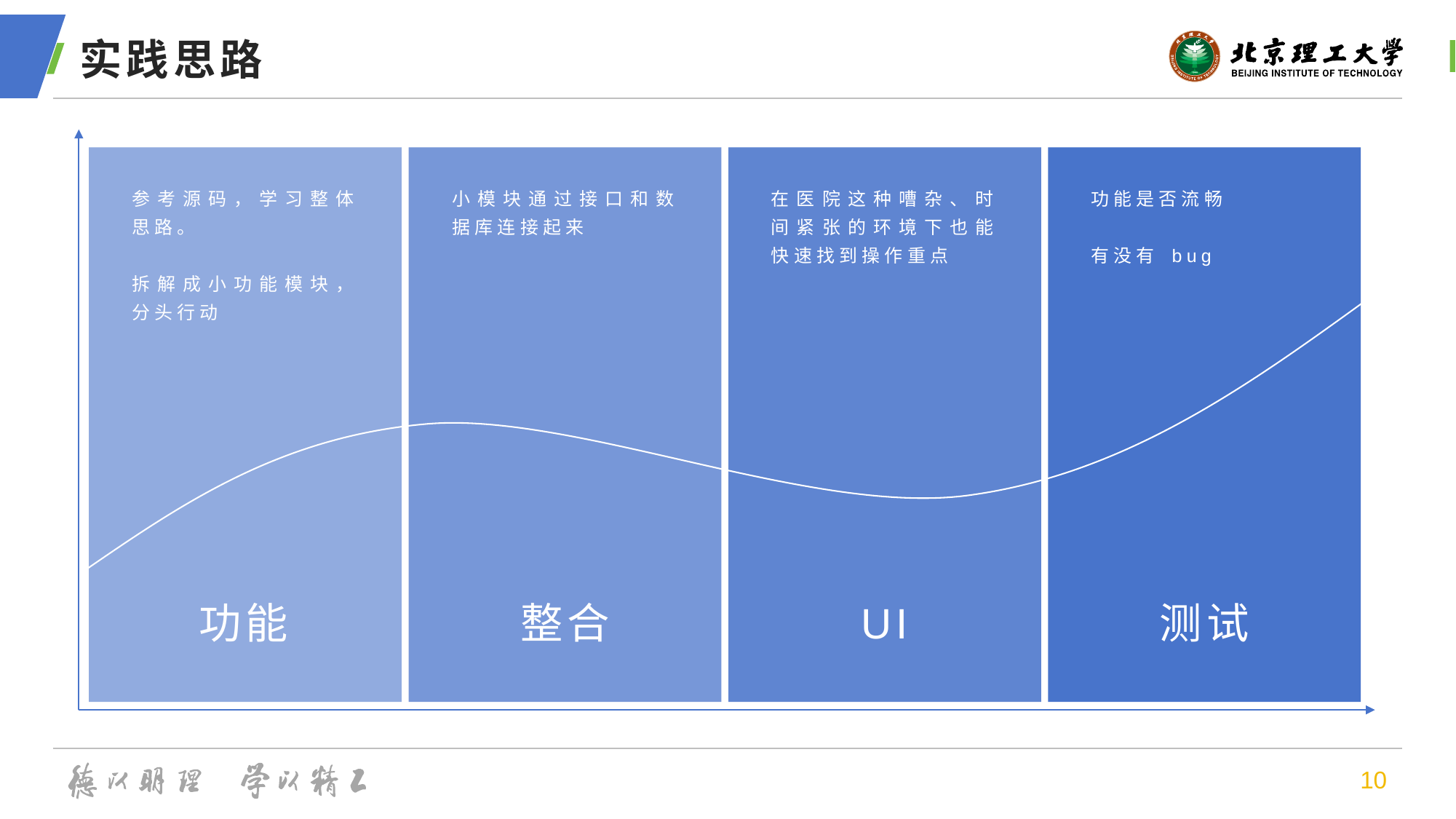

# 实践思路

参考源码，学习整体思路。

拆解成小功能模块，分头行动
小模块通过接口和数据库连接起来
在医院这种嘈杂、时间紧张的环境下也能快速找到操作重点
功能是否流畅

有没有 bug

功能
整合
UI
测试